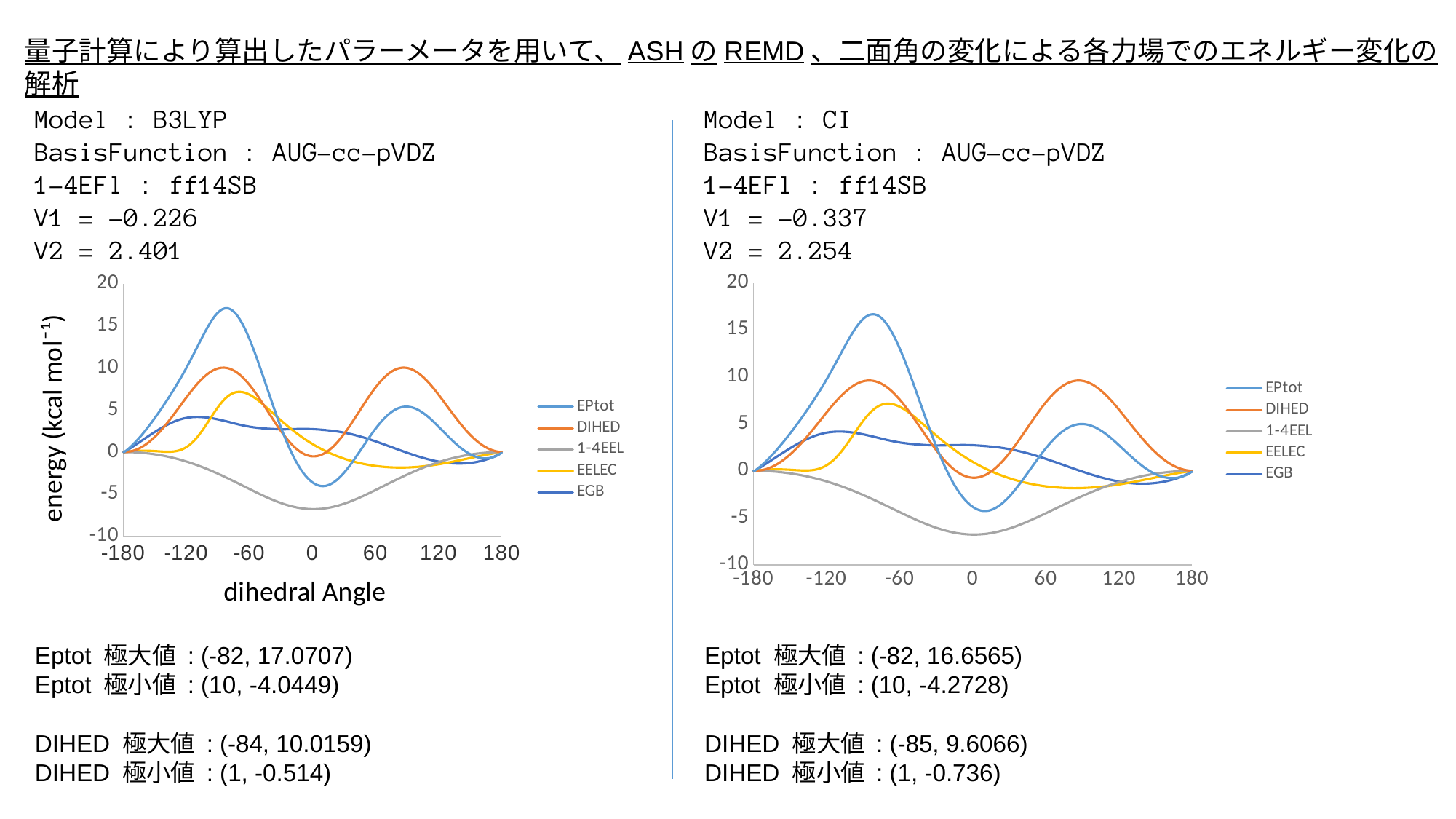

量子計算により算出したパラーメータを用いて、ASHのREMD、二面角の変化による各力場でのエネルギー変化の解析
Model : B3LYP
BasisFunction : AUG-cc-pVDZ
1-4EFl : ff14SB
V1 = -0.226
V2 = 2.401
Model : CI
BasisFunction : AUG-cc-pVDZ
1-4EFl : ff14SB
V1 = -0.337
V2 = 2.254

### Chart

| Category | EPtot | DIHED | 1-4EEL | EELEC | EGB |
|---|---|---|---|---|---|

### Chart

| Category | EPtot | DIHED | 1-4EEL | EELEC | EGB |
|---|---|---|---|---|---|
Eptot 極大値 : (-82, 17.0707)
Eptot 極小値 : (10, -4.0449)
Eptot 極大値 : (-82, 16.6565)
Eptot 極小値 : (10, -4.2728)
DIHED 極大値 : (-84, 10.0159)
DIHED 極小値 : (1, -0.514)
DIHED 極大値 : (-85, 9.6066)
DIHED 極小値 : (1, -0.736)